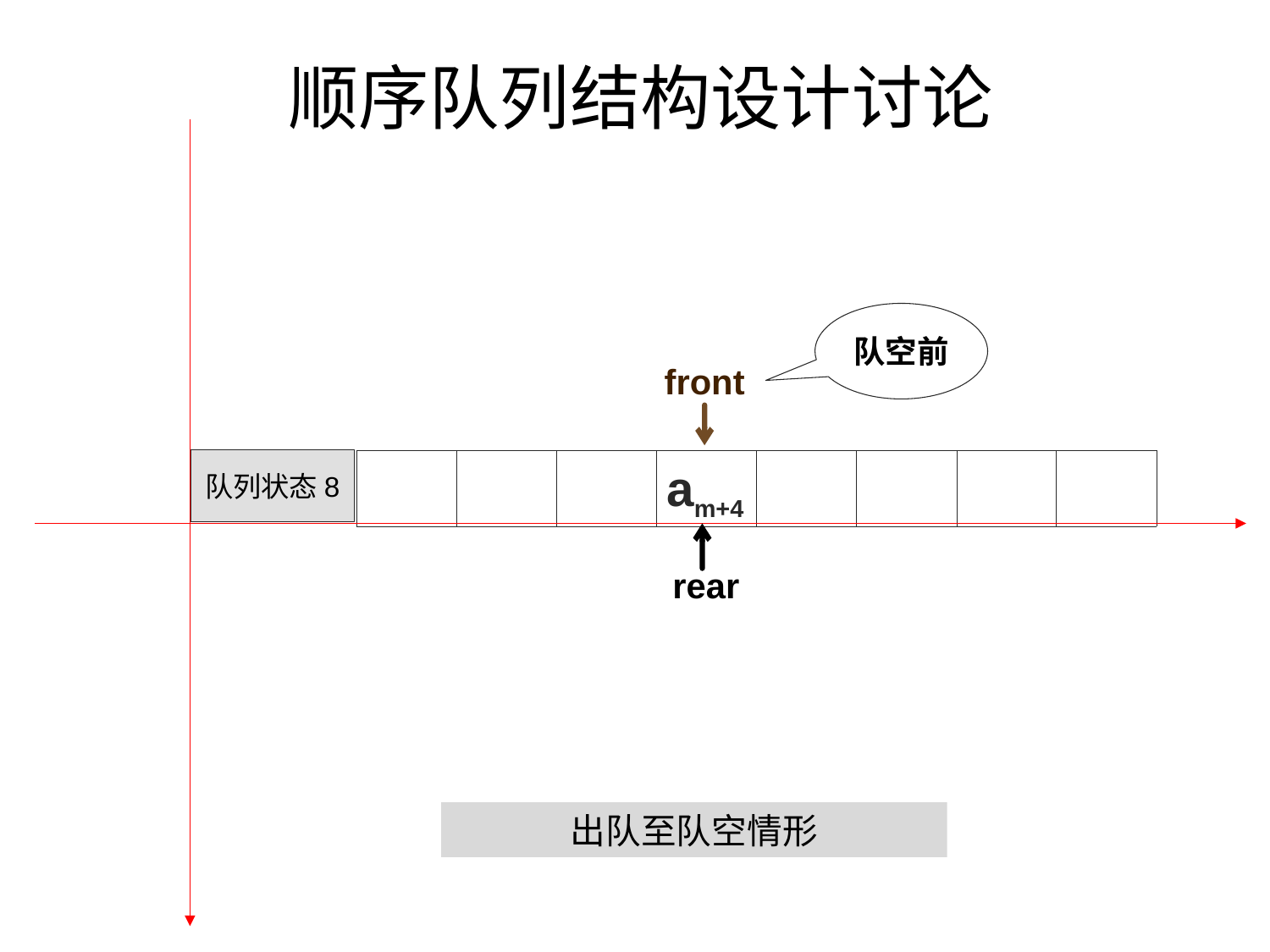

顺序队列结构设计讨论
队空前
front

队列状态8
|  |  |  |  |  |  |  |  |
| --- | --- | --- | --- | --- | --- | --- | --- |
am+4

rear
出队至队空情形